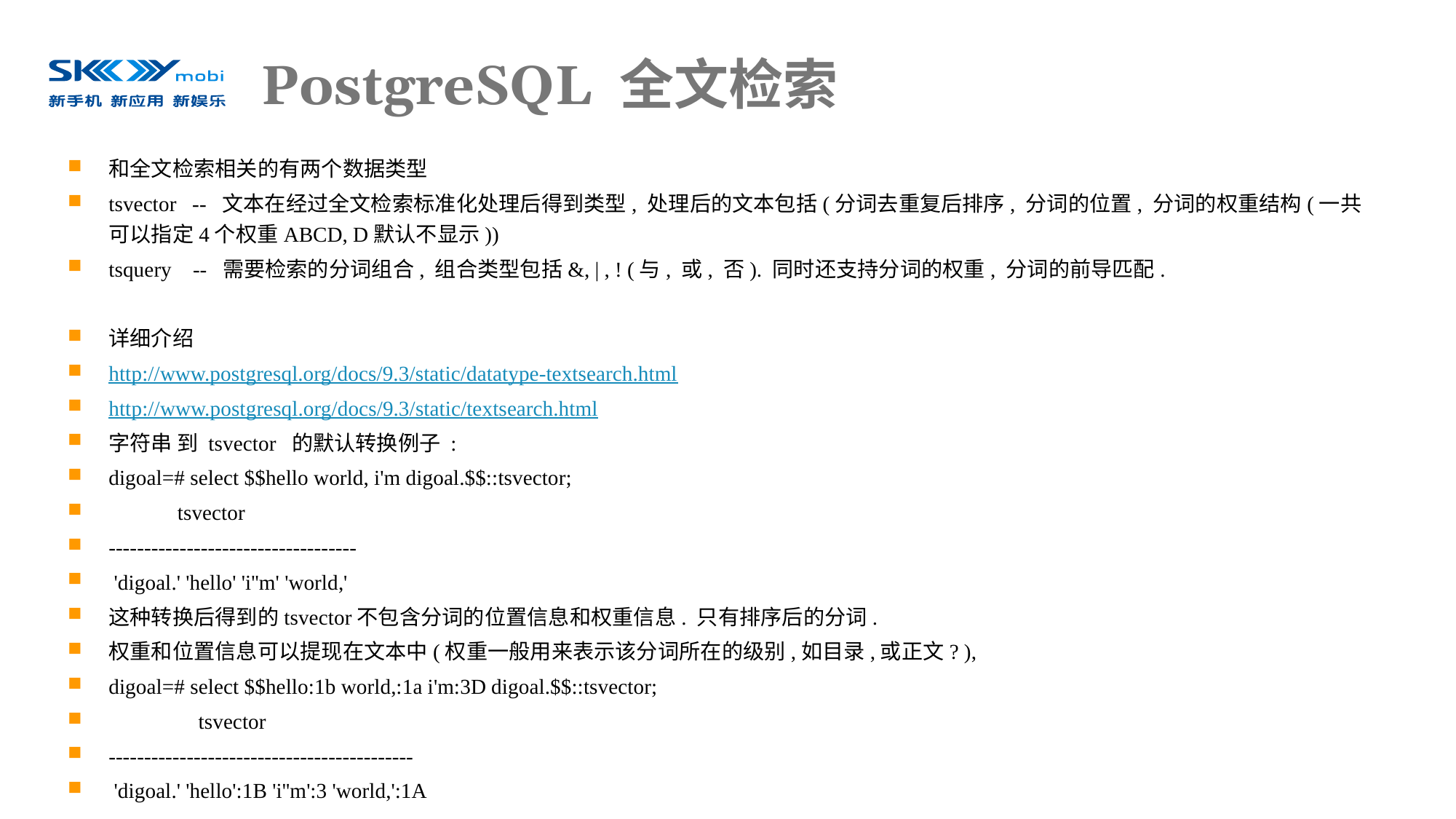

# PostgreSQL 全文检索
和全文检索相关的有两个数据类型
tsvector   --  文本在经过全文检索标准化处理后得到类型, 处理后的文本包括(分词去重复后排序, 分词的位置, 分词的权重结构(一共可以指定4个权重ABCD, D默认不显示))
tsquery    --  需要检索的分词组合, 组合类型包括&, | , ! (与, 或, 否). 同时还支持分词的权重, 分词的前导匹配.

详细介绍
http://www.postgresql.org/docs/9.3/static/datatype-textsearch.html
http://www.postgresql.org/docs/9.3/static/textsearch.html
字符串 到 tsvector  的默认转换例子 :
digoal=# select $$hello world, i'm digoal.$$::tsvector;
             tsvector
-----------------------------------
 'digoal.' 'hello' 'i''m' 'world,'
这种转换后得到的tsvector不包含分词的位置信息和权重信息. 只有排序后的分词.
权重和位置信息可以提现在文本中(权重一般用来表示该分词所在的级别,如目录,或正文? ),
digoal=# select $$hello:1b world,:1a i'm:3D digoal.$$::tsvector;
                 tsvector
-------------------------------------------
 'digoal.' 'hello':1B 'i''m':3 'world,':1A